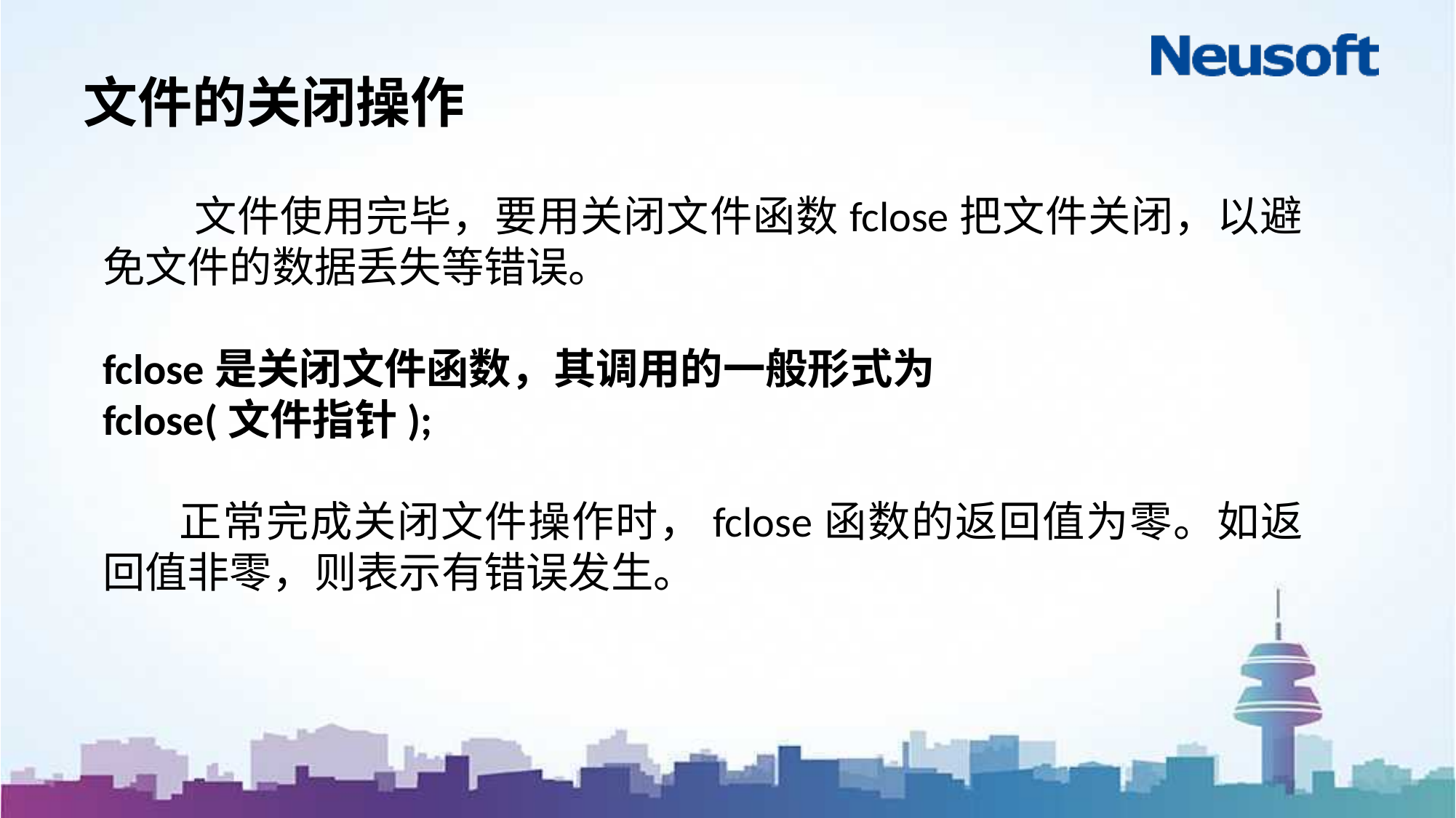

# 文件的关闭操作
        文件使用完毕，要用关闭文件函数fclose把文件关闭，以避免文件的数据丢失等错误。

fclose是关闭文件函数，其调用的一般形式为
fclose(文件指针);

      正常完成关闭文件操作时，fclose函数的返回值为零。如返回值非零，则表示有错误发生。